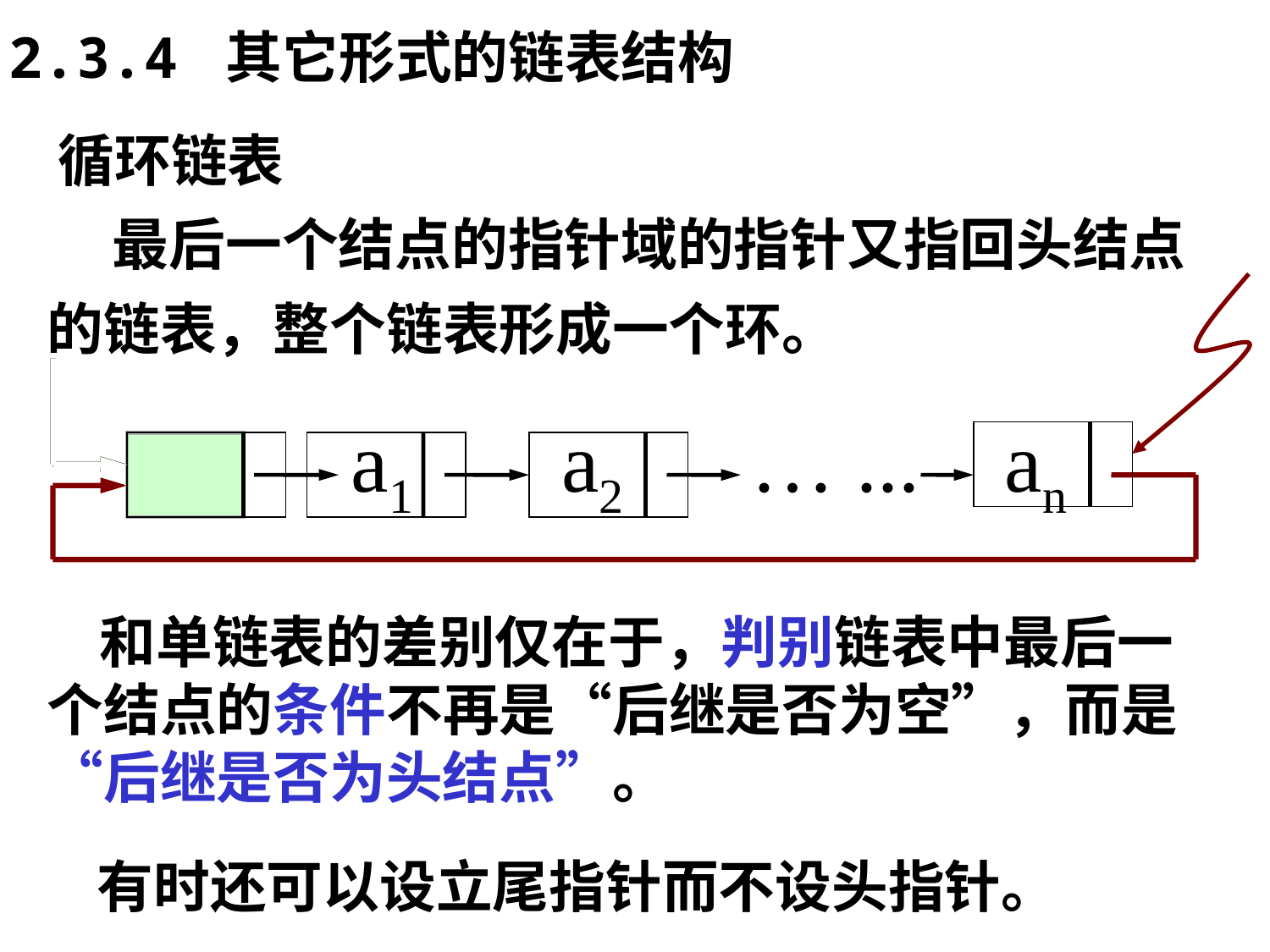

2.3.4 其它形式的链表结构
 循环链表
    最后一个结点的指针域的指针又指回头结点的链表，整个链表形成一个环。

   a1       a2      … ...    an

   和单链表的差别仅在于，判别链表中最后一个结点的条件不再是“后继是否为空”，而是“后继是否为头结点”。
有时还可以设立尾指针而不设头指针。